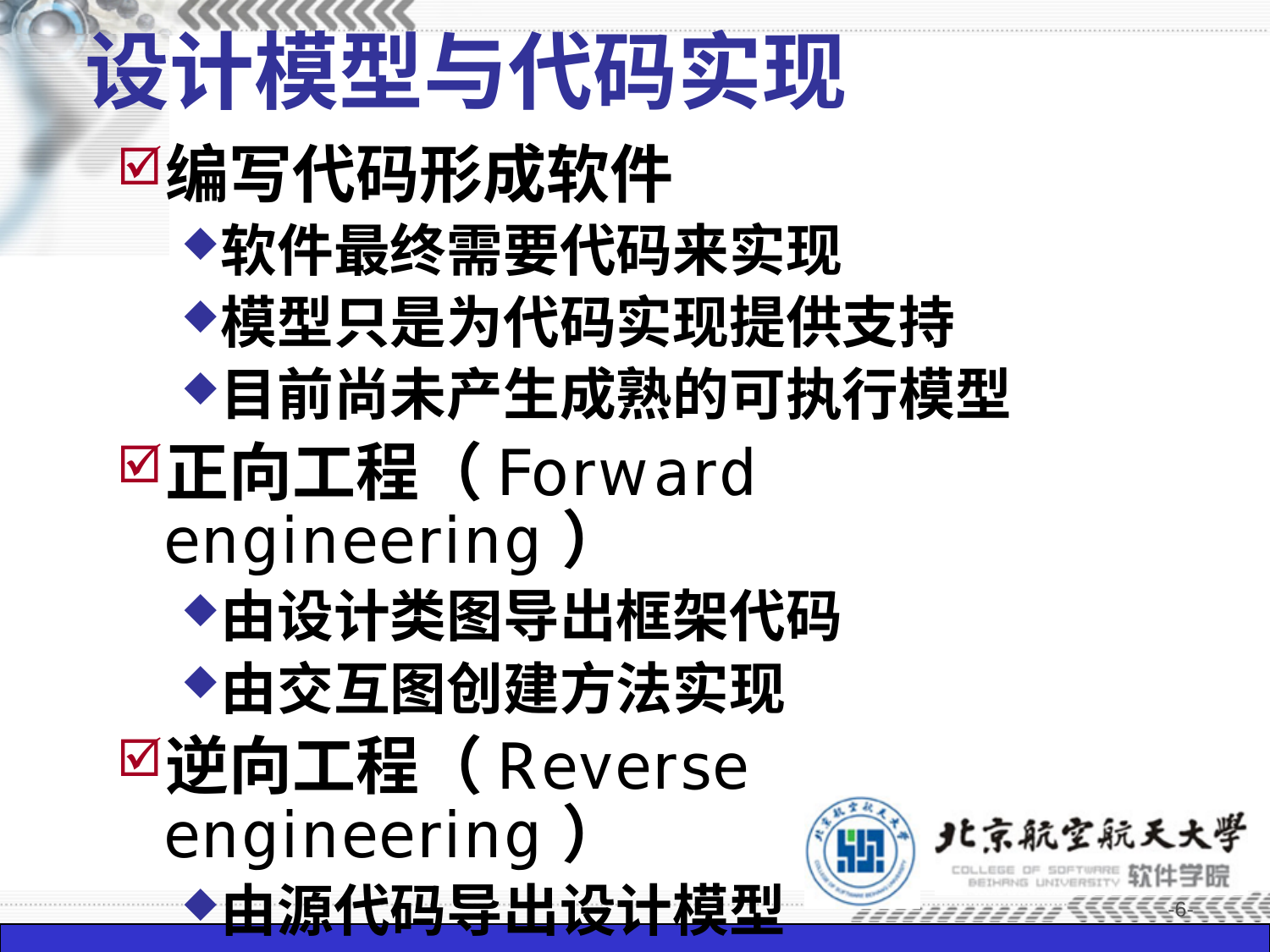

# 设计模型与代码实现
编写代码形成软件
软件最终需要代码来实现
模型只是为代码实现提供支持
目前尚未产生成熟的可执行模型
正向工程（Forward engineering）
由设计类图导出框架代码
由交互图创建方法实现
逆向工程（Reverse engineering）
由源代码导出设计模型
-6-